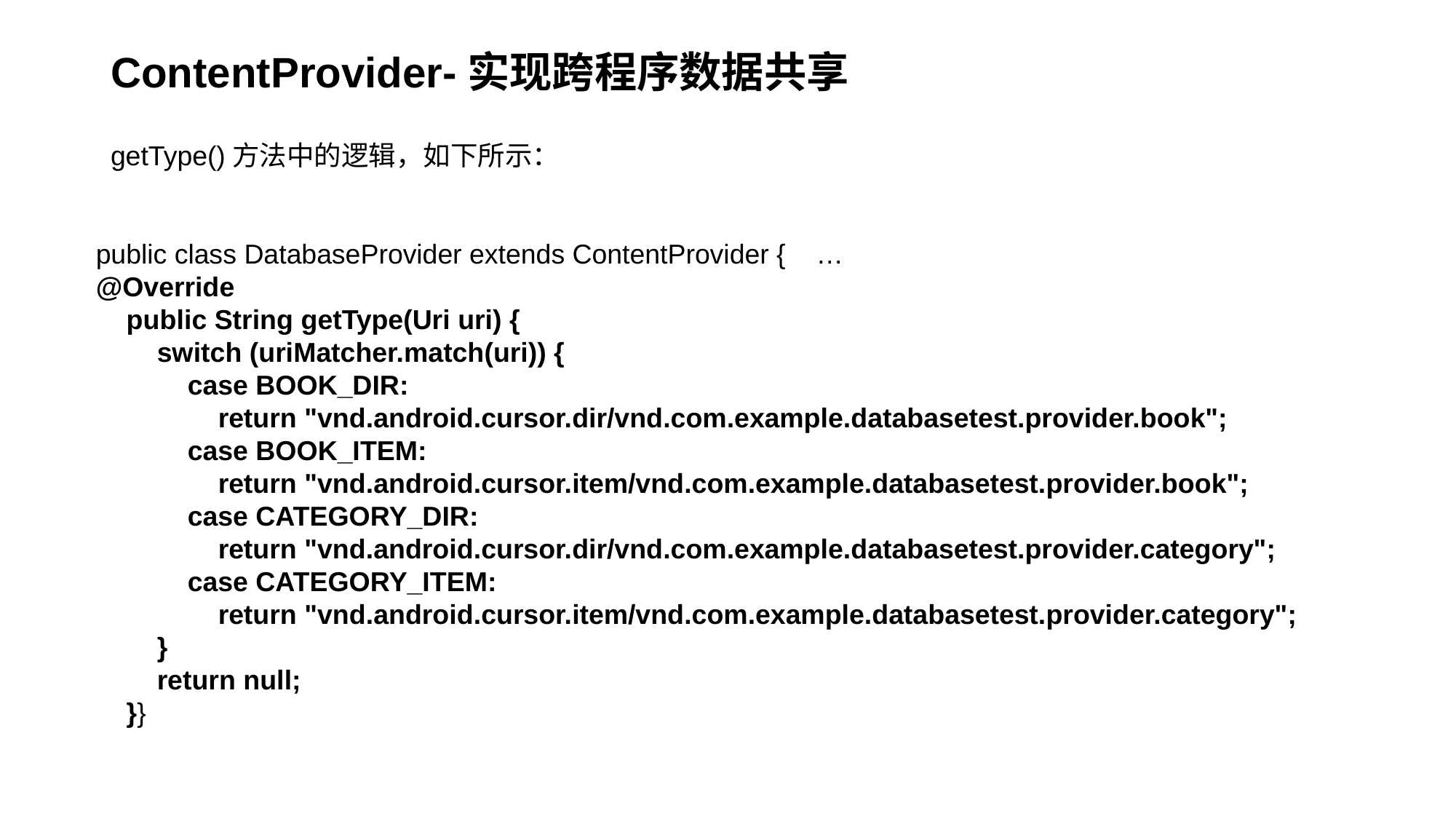

# ContentProvider-实现跨程序数据共享
getType()方法中的逻辑，如下所示：
public class DatabaseProvider extends ContentProvider {    …
@Override
    public String getType(Uri uri) {
        switch (uriMatcher.match(uri)) {
            case BOOK_DIR:
                return "vnd.android.cursor.dir/vnd.com.example.databasetest.provider.book";
            case BOOK_ITEM:
                return "vnd.android.cursor.item/vnd.com.example.databasetest.provider.book";
            case CATEGORY_DIR:
                return "vnd.android.cursor.dir/vnd.com.example.databasetest.provider.category";
            case CATEGORY_ITEM:
                return "vnd.android.cursor.item/vnd.com.example.databasetest.provider.category";
        }
        return null;
    }}